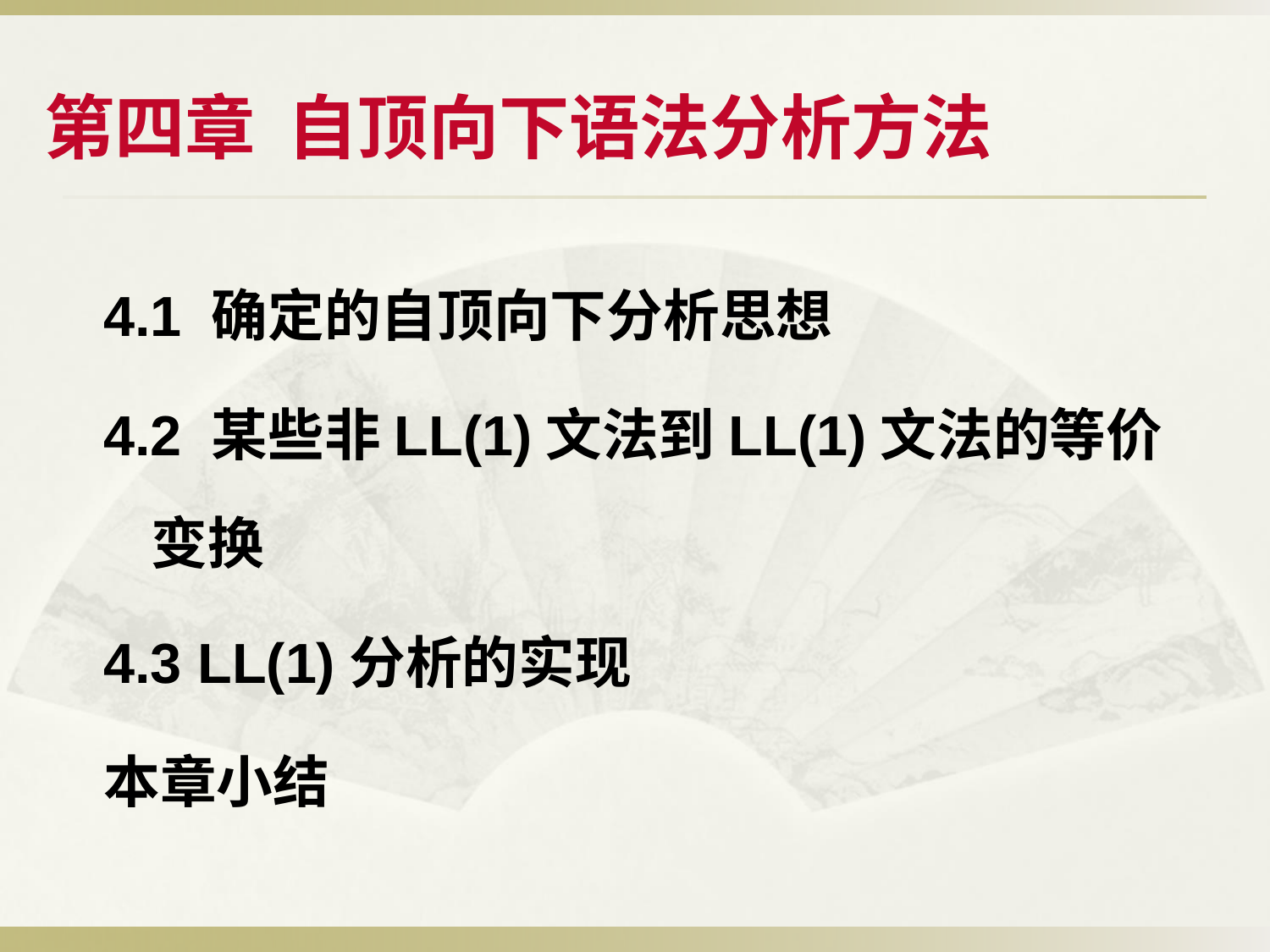

第四章  自顶向下语法分析方法
4.1 确定的自顶向下分析思想
4.2 某些非LL(1)文法到LL(1)文法的等价变换
4.3 LL(1)分析的实现
本章小结